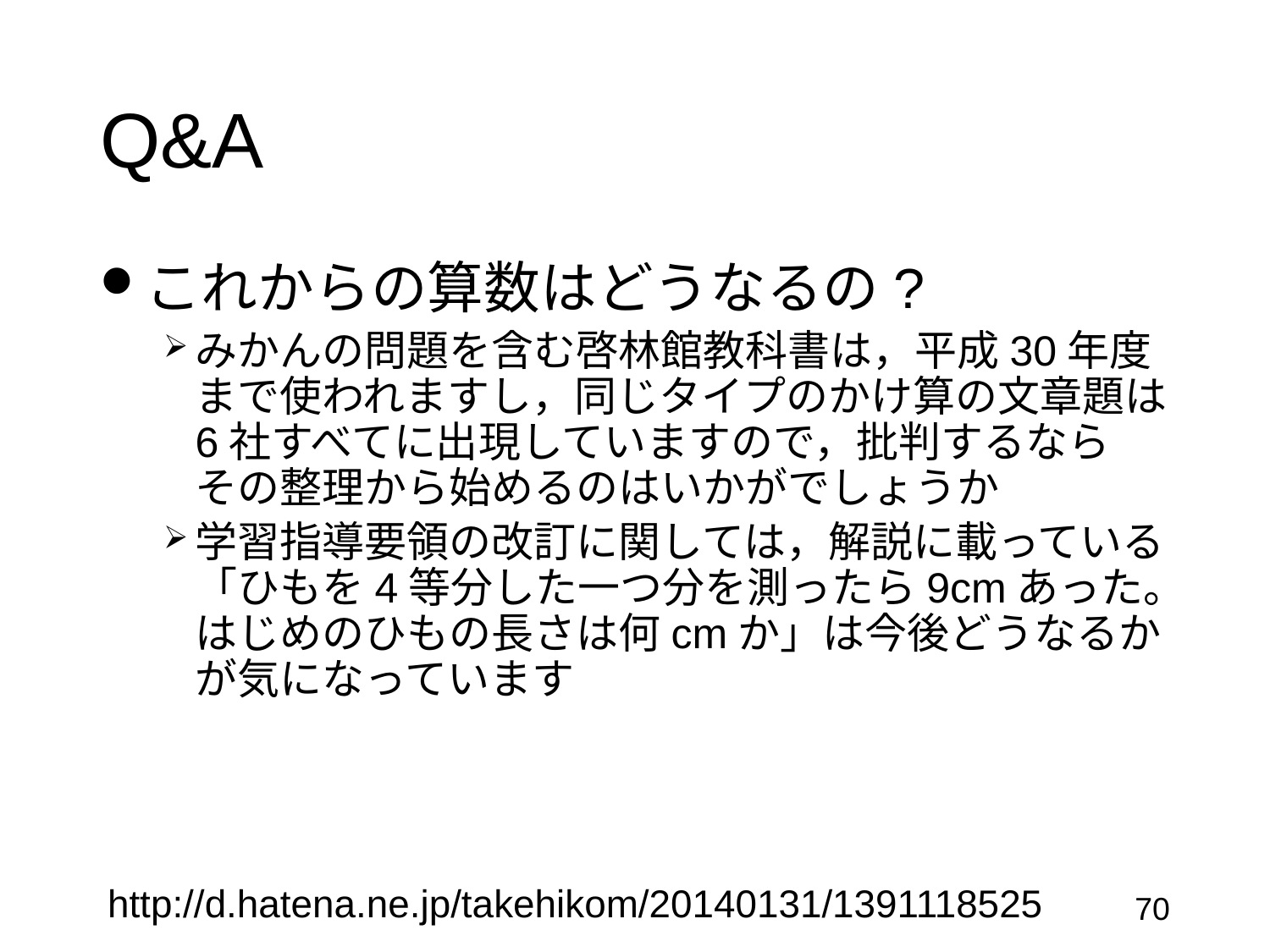

# Q&A
これからの算数はどうなるの?
みかんの問題を含む啓林館教科書は，平成30年度
まで使われますし，同じタイプのかけ算の文章題は
6社すべてに出現していますので，批判するなら
その整理から始めるのはいかがでしょうか
学習指導要領の改訂に関しては，解説に載っている「ひもを4等分した一つ分を測ったら9cmあった。はじめのひもの長さは何cmか」は今後どうなるかが気になっています
http://d.hatena.ne.jp/takehikom/20140131/1391118525
70